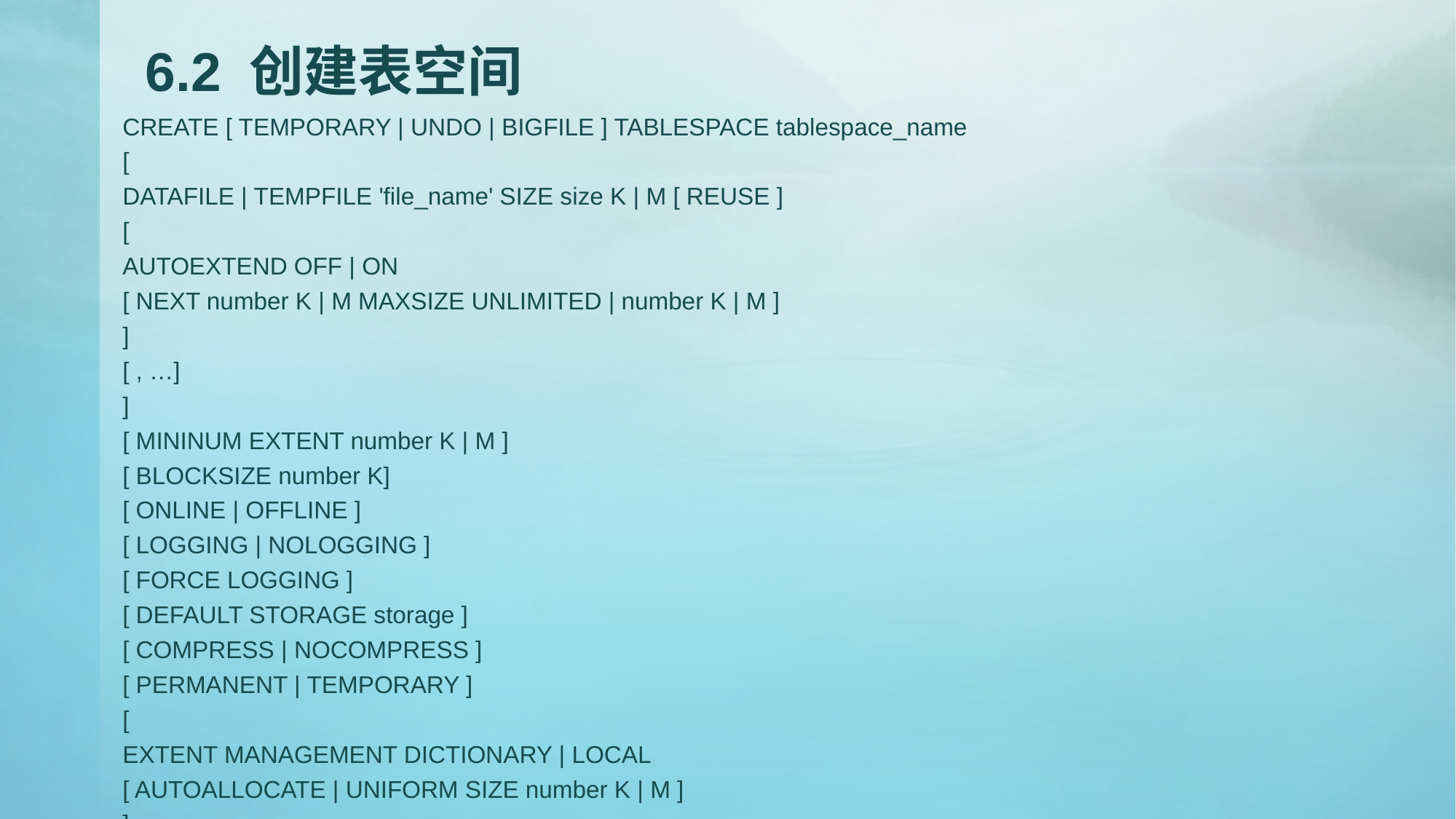

# 6.2 创建表空间
CREATE [ TEMPORARY | UNDO | BIGFILE ] TABLESPACE tablespace_name
[
DATAFILE | TEMPFILE 'file_name' SIZE size K | M [ REUSE ]
[
AUTOEXTEND OFF | ON
[ NEXT number K | M MAXSIZE UNLIMITED | number K | M ]
]
[ , …]
]
[ MININUM EXTENT number K | M ]
[ BLOCKSIZE number K]
[ ONLINE | OFFLINE ]
[ LOGGING | NOLOGGING ]
[ FORCE LOGGING ]
[ DEFAULT STORAGE storage ]
[ COMPRESS | NOCOMPRESS ]
[ PERMANENT | TEMPORARY ]
[
EXTENT MANAGEMENT DICTIONARY | LOCAL
[ AUTOALLOCATE | UNIFORM SIZE number K | M ]
]
[ SEGMENT SPACE MANAGEMENT AUTO | MANUAL ];